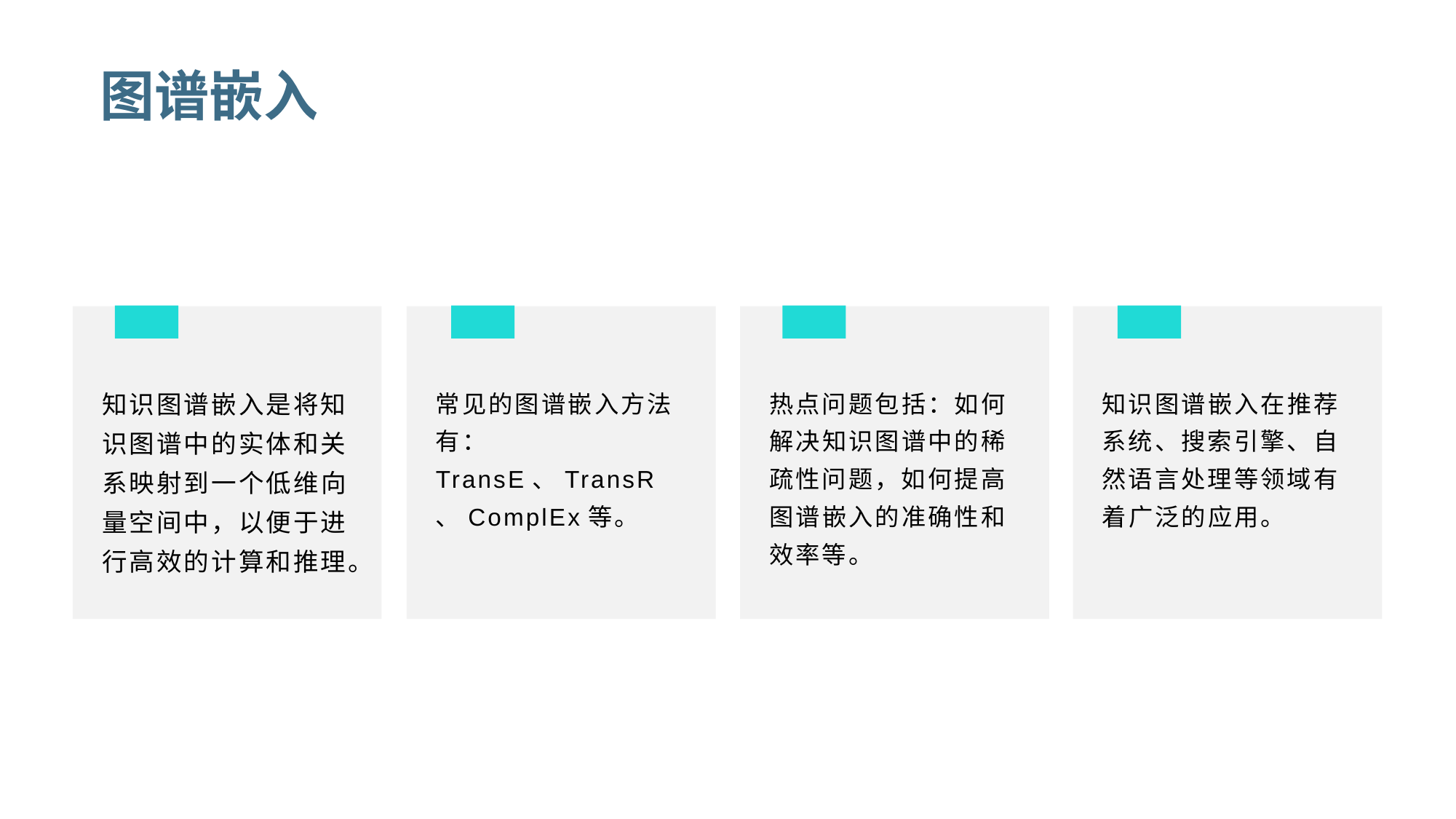

# 图谱嵌入

知识图谱嵌入是将知识图谱中的实体和关系映射到一个低维向量空间中，以便于进行高效的计算和推理。
常见的图谱嵌入方法有：TransE、TransR、ComplEx等。
热点问题包括：如何解决知识图谱中的稀疏性问题，如何提高图谱嵌入的准确性和效率等。
知识图谱嵌入在推荐系统、搜索引擎、自然语言处理等领域有着广泛的应用。